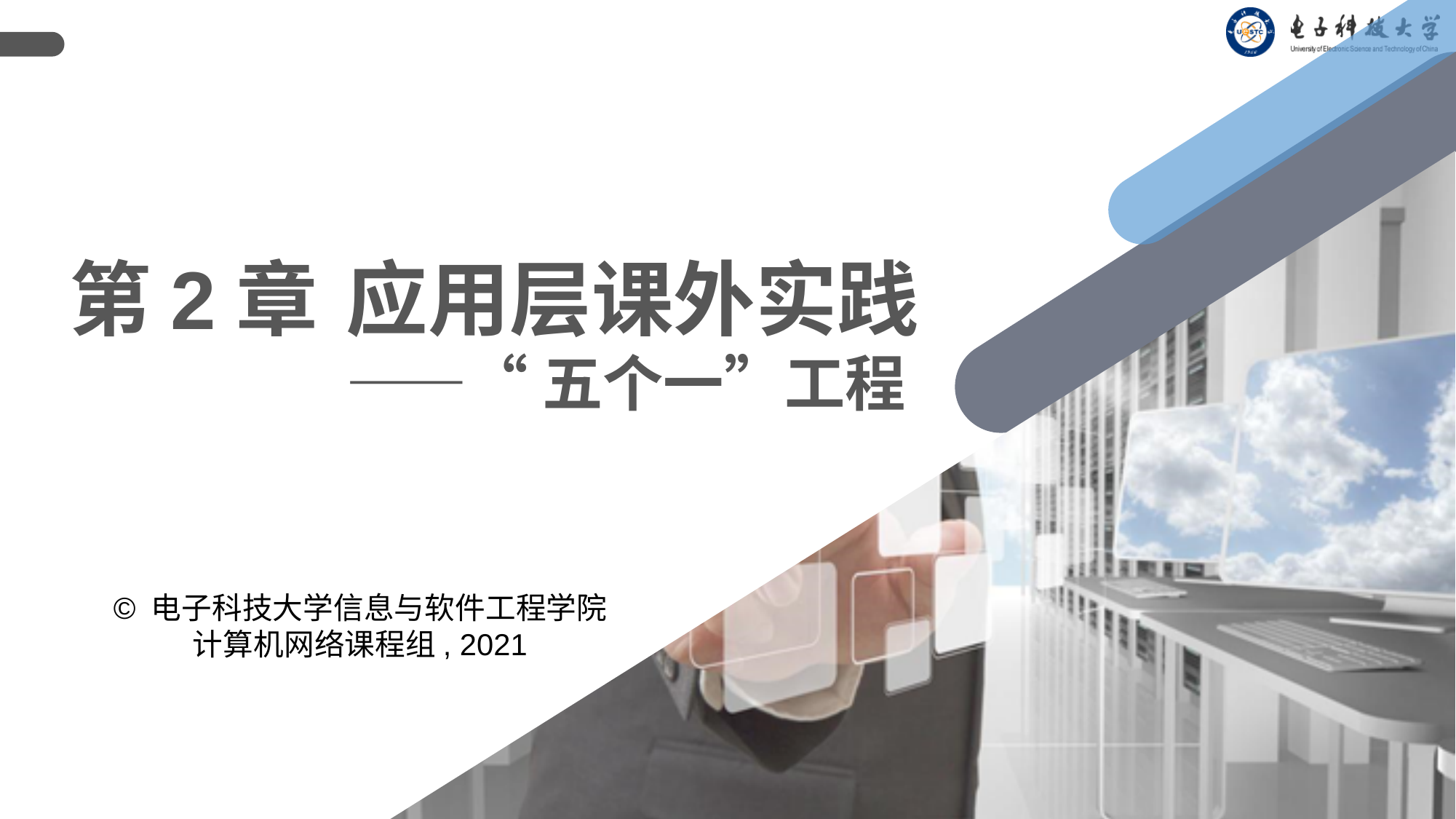

应用层课外实践
——“五个一”工程
第2章
© 电子科技大学信息与软件工程学院
计算机网络课程组, 2021